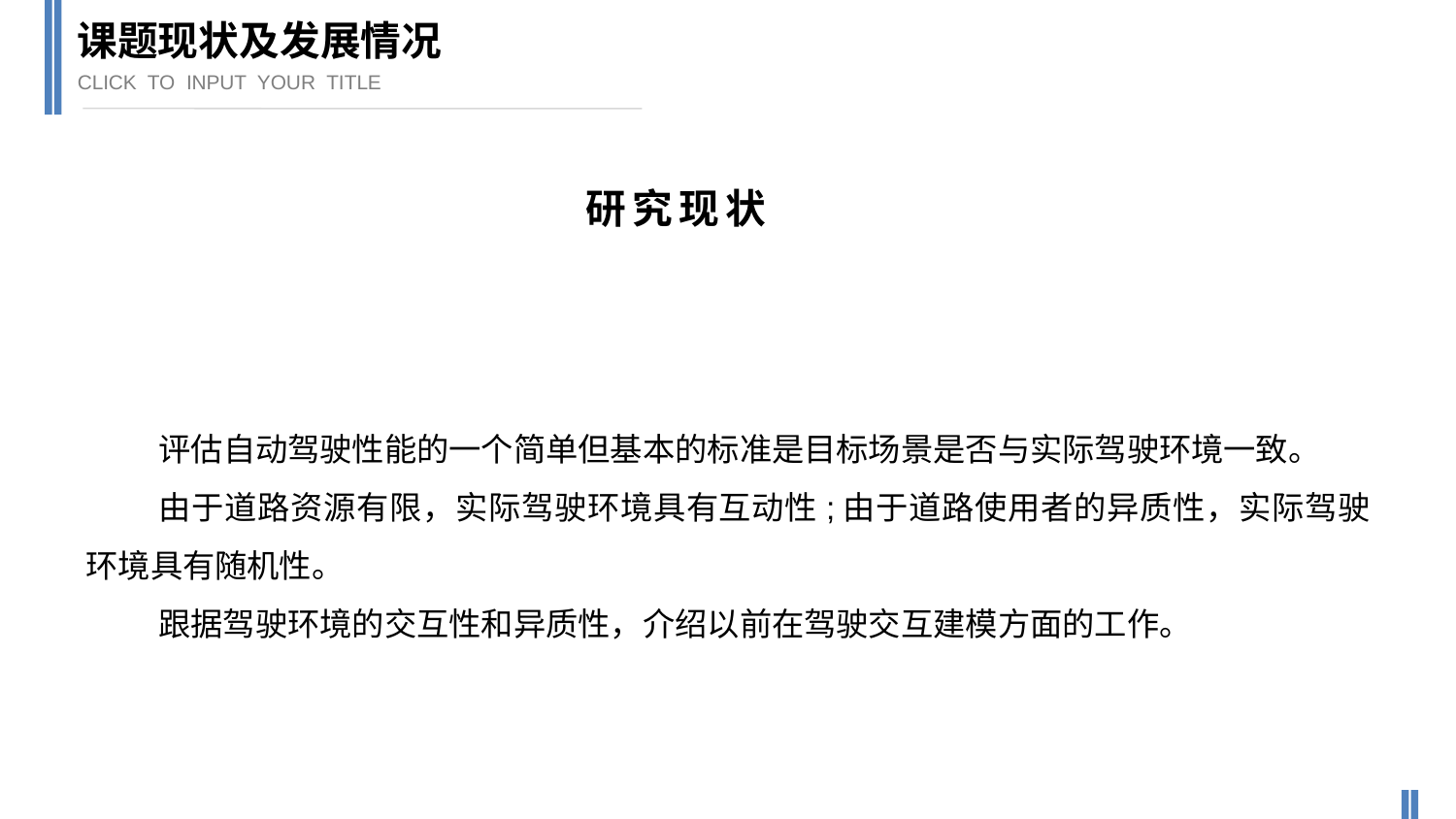

课题现状及发展情况
CLICK  TO  INPUT  YOUR  TITLE
研究现状
评估自动驾驶性能的一个简单但基本的标准是目标场景是否与实际驾驶环境一致。
由于道路资源有限，实际驾驶环境具有互动性;由于道路使用者的异质性，实际驾驶环境具有随机性。
跟据驾驶环境的交互性和异质性，介绍以前在驾驶交互建模方面的工作。